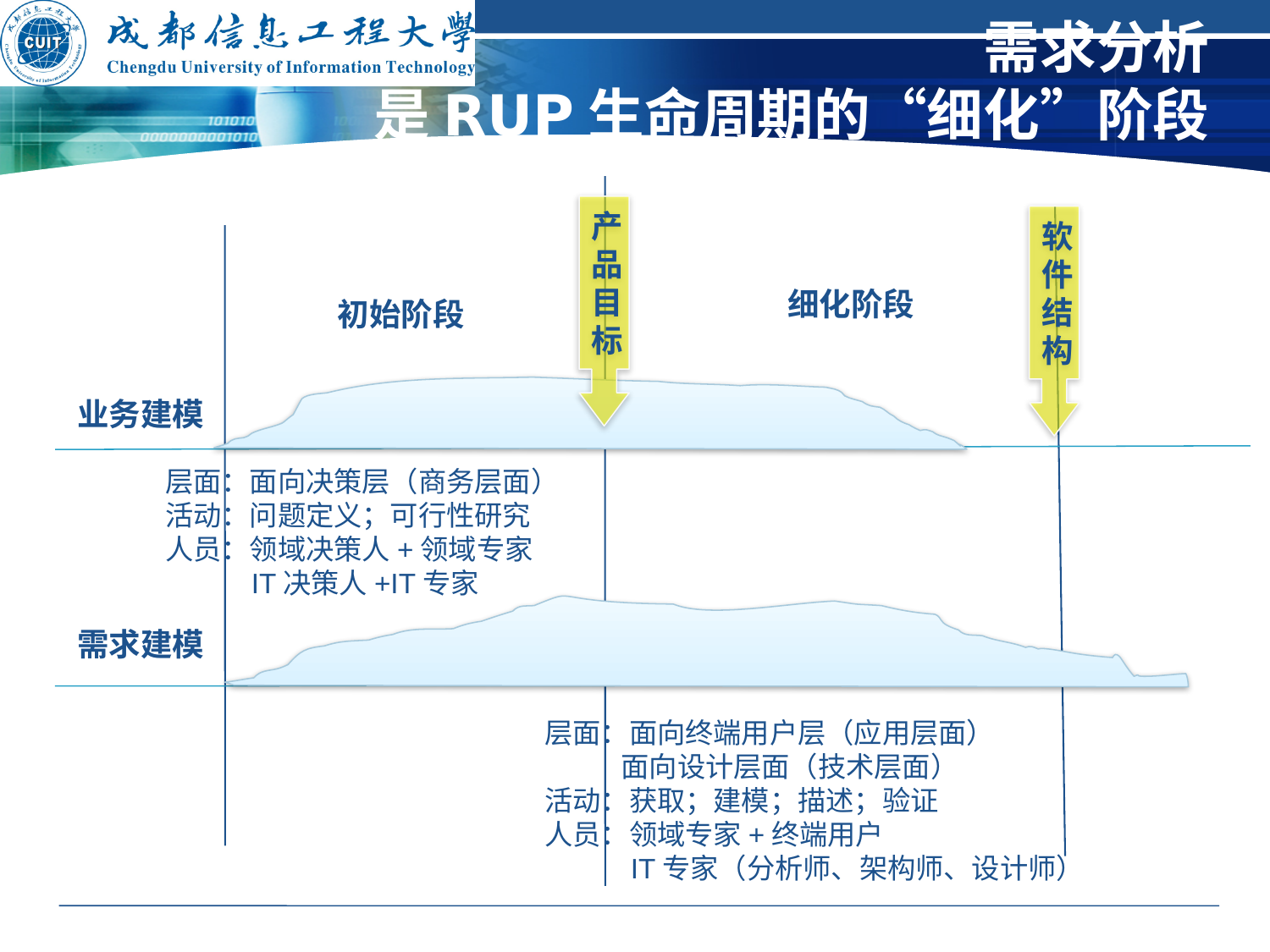

# 需求分析 是RUP生命周期的“细化”阶段

产
品
目
标
软
件
结
构

细化阶段
初始阶段

业务建模

层面：面向决策层（商务层面）
活动：问题定义；可行性研究
人员：领域决策人+领域专家
           IT决策人+IT专家

需求建模

层面：面向终端用户层（应用层面）
           面向设计层面（技术层面）
活动：获取；建模；描述；验证
人员：领域专家+终端用户
           IT专家（分析师、架构师、设计师）